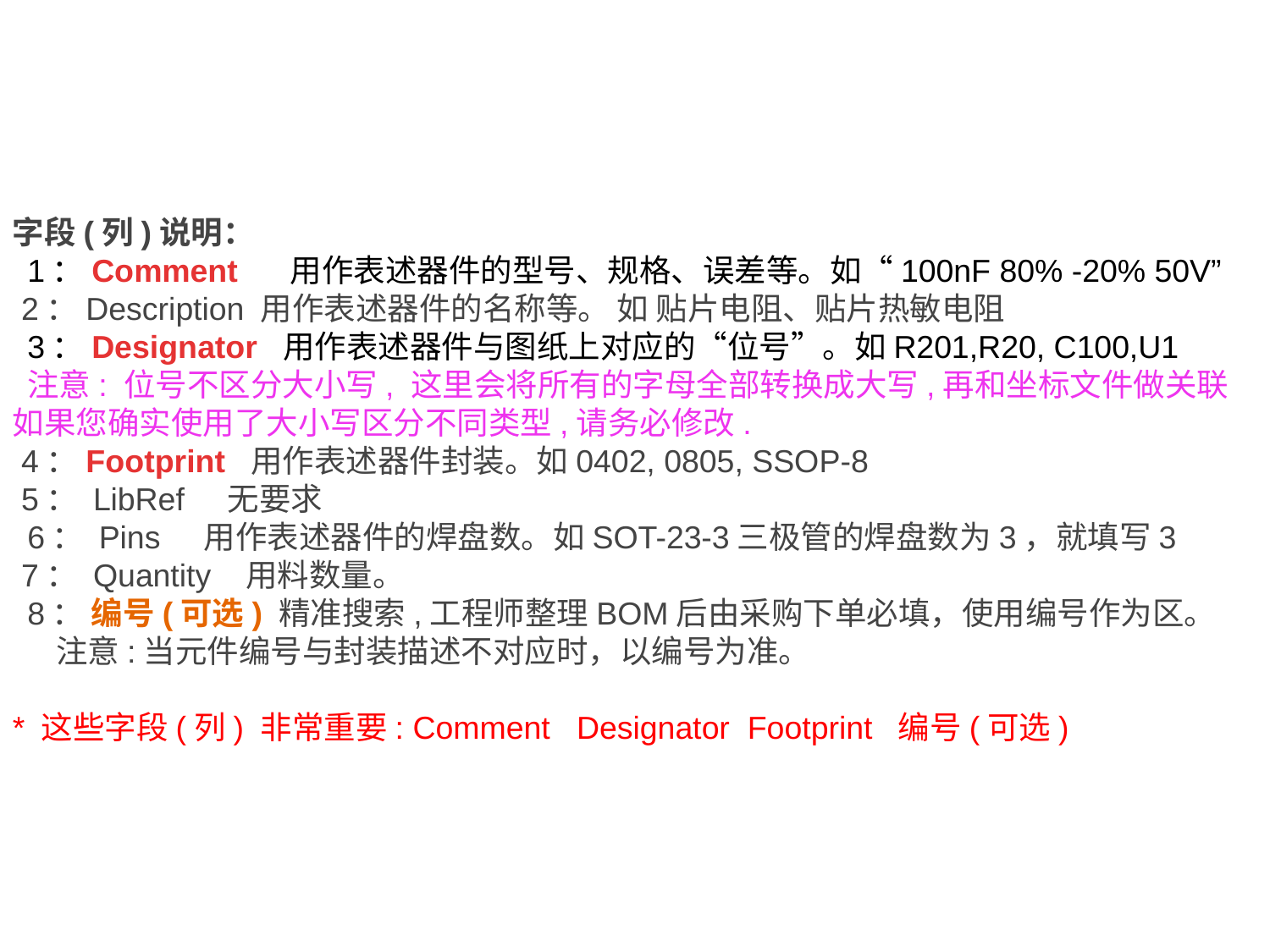

字段(列)说明：
 1：Comment     用作表述器件的型号、规格、误差等。如“100nF 80% -20% 50V”
 2：Description 用作表述器件的名称等。 如 贴片电阻、贴片热敏电阻
 3：Designator  用作表述器件与图纸上对应的“位号”。如R201,R20, C100,U1
 注意: 位号不区分大小写, 这里会将所有的字母全部转换成大写,再和坐标文件做关联 如果您确实使用了大小写区分不同类型,请务必修改.
 4：Footprint  用作表述器件封装。如0402, 0805, SSOP-8
 5： LibRef    无要求
 6： Pins    用作表述器件的焊盘数。如SOT-23-3三极管的焊盘数为3，就填写3
 7： Quantity   用料数量。
 8： 编号(可选) 精准搜索,工程师整理BOM后由采购下单必填，使用编号作为区。
     注意:当元件编号与封装描述不对应时，以编号为准。
* 这些字段(列) 非常重要: Comment   Designator  Footprint  编号(可选)